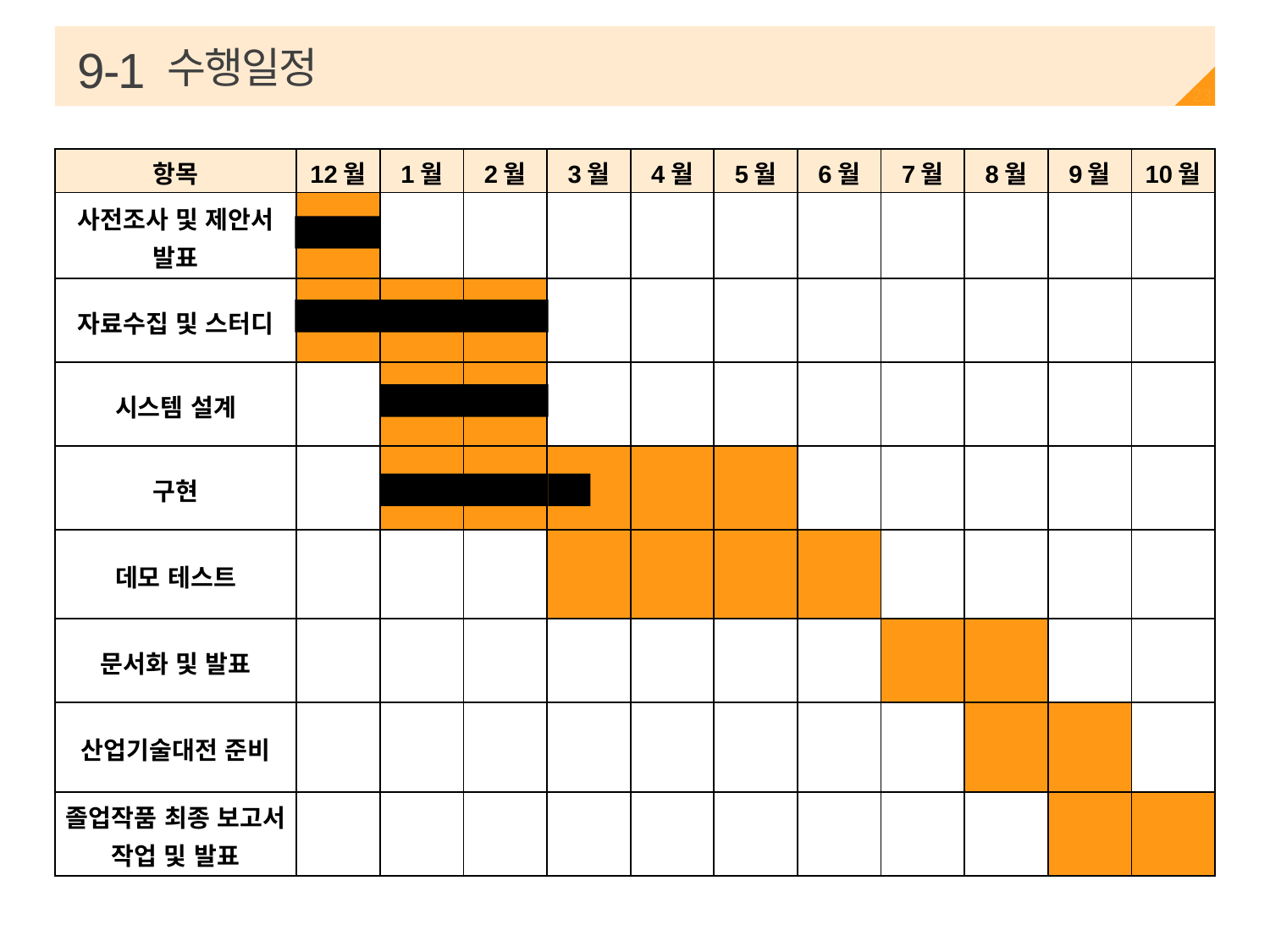

수행일정
9-1
23
| 항목 | 12월 | 1월 | 2월 | 3월 | 4월 | 5월 | 6월 | 7월 | 8월 | 9월 | 10월 |
| --- | --- | --- | --- | --- | --- | --- | --- | --- | --- | --- | --- |
| 사전조사 및 제안서 발표 |  |  |  |  |  |  |  |  |  |  |  |
| 자료수집 및 스터디 |  |  |  |  |  |  |  |  |  |  |  |
| 시스템 설계 |  |  |  |  |  |  |  |  |  |  |  |
| 구현 |  |  |  |  |  |  |  |  |  |  |  |
| 데모 테스트 |  |  |  |  |  |  |  |  |  |  |  |
| 문서화 및 발표 |  |  |  |  |  |  |  |  |  |  |  |
| 산업기술대전 준비 |  |  |  |  |  |  |  |  |  |  |  |
| 졸업작품 최종 보고서 작업 및 발표 |  |  |  |  |  |  |  |  |  |  |  |